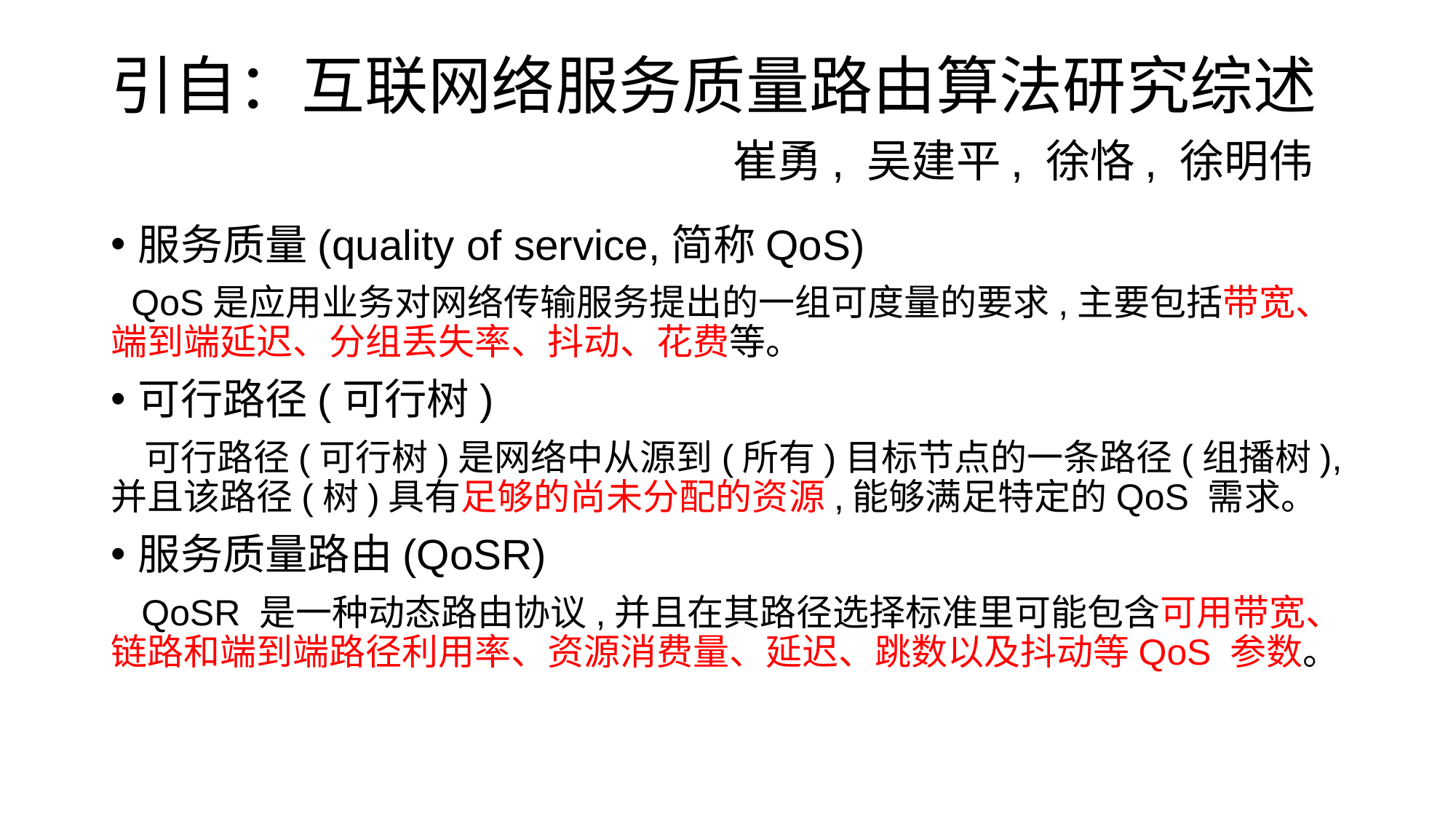

# 引自：互联网络服务质量路由算法研究综述 崔勇, 吴建平, 徐恪, 徐明伟
服务质量(quality of service,简称QoS)
  QoS是应用业务对网络传输服务提出的一组可度量的要求,主要包括带宽、端到端延迟、分组丢失率、抖动、花费等。
可行路径(可行树)
   可行路径(可行树)是网络中从源到(所有)目标节点的一条路径(组播树),并且该路径(树)具有足够的尚未分配的资源,能够满足特定的QoS 需求。
服务质量路由(QoSR)
   QoSR 是一种动态路由协议,并且在其路径选择标准里可能包含可用带宽、链路和端到端路径利用率、资源消费量、延迟、跳数以及抖动等QoS 参数。